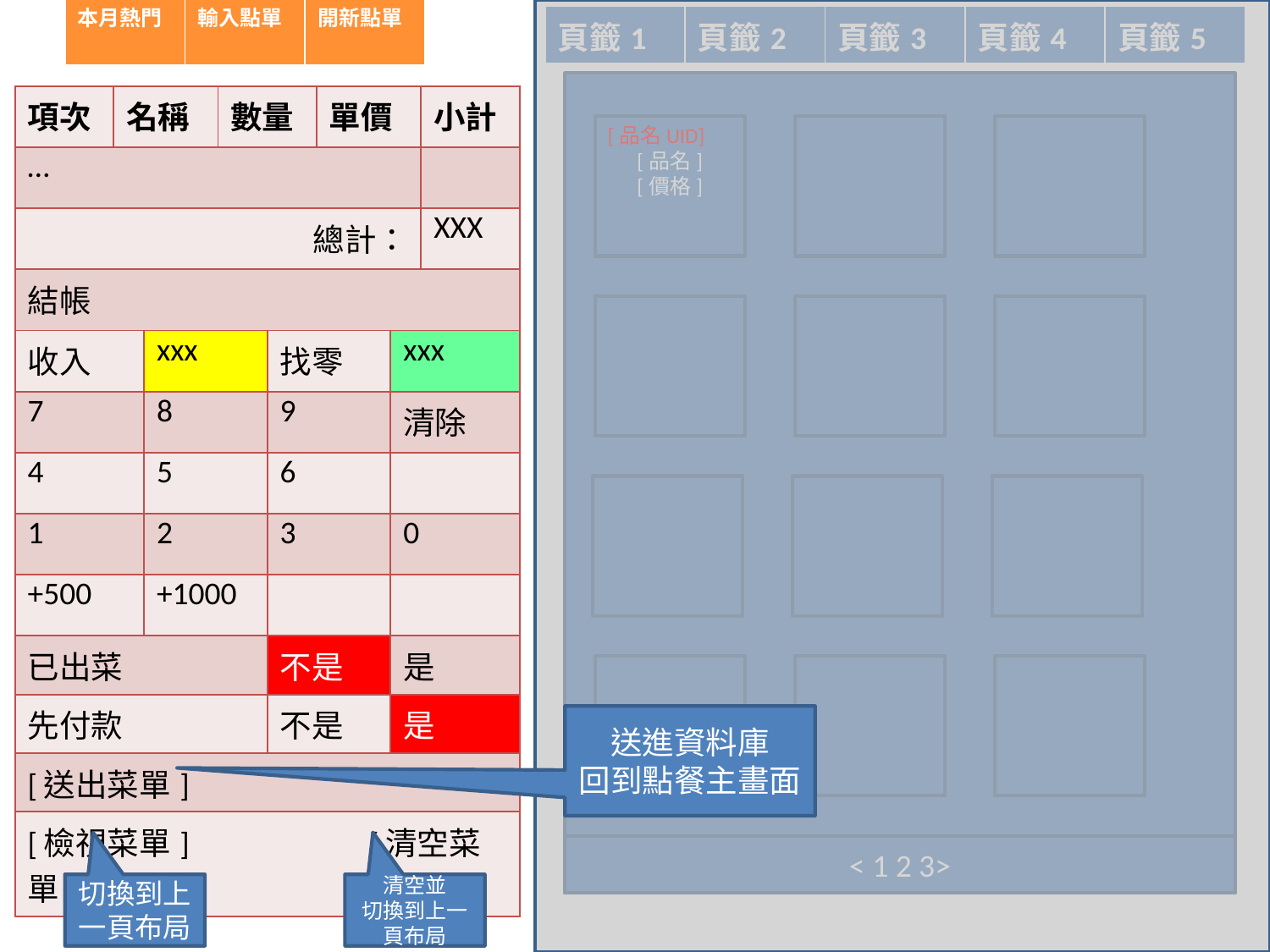

| 佟芫食坊 |  |  |
| --- | --- | --- |
| 本日收入 | 本月收入 | 餐品管理 |
| 本月熱門 | 輸入點單 | 開新點單 |
| 頁籤1 | 頁籤2 | 頁籤3 | 頁籤4 | 頁籤5 |
| --- | --- | --- | --- | --- |

[品名UID]
[品名]
[價格]

| 項次 | 名稱 |  | 數量 |  | 單價 |  | 小計 |
| --- | --- | --- | --- | --- | --- | --- | --- |
| … |  |  |  |  |  |  |  |
| 總計： |  |  |  |  |  |  | XXX |
| 結帳 |  |  |  |  |  |  |  |
| 收入 |  | xxx |  | 找零 |  | xxx |  |
| 7 |  | 8 |  | 9 |  | 清除 |  |
| 4 |  | 5 |  | 6 |  |  |  |
| 1 |  | 2 |  | 3 |  | 0 |  |
| +500 |  | +1000 |  |  |  |  |  |
| 已出菜 |  |  |  | 不是 |  | 是 |  |
| 先付款 |  |  |  | 不是 |  | 是 |  |
| [送出菜單] |  |  |  |  |  |  |  |
| [檢視菜單] [清空菜單] |  |  |  |  |  |  |  |
送進資料庫
回到點餐主畫面
< 1 2 3>
切換到上一頁布局
清空並
切換到上一頁布局